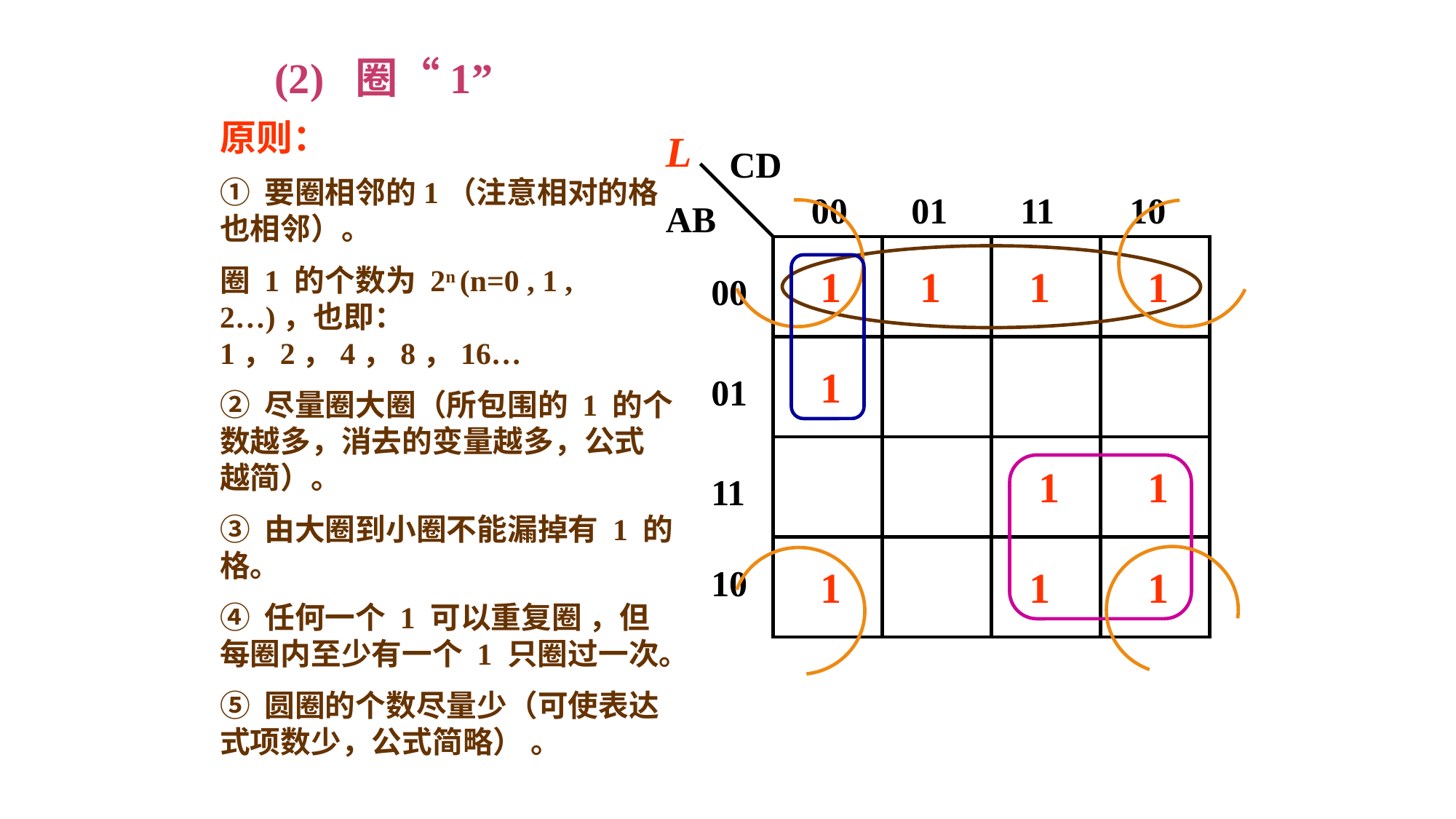

(2)  圈“1”
原则：
① 要圈相邻的1（注意相对的格也相邻）。
圈 1 的个数为 2n (n=0 , 1 , 2…)，也即：1，2，4，8，16…
② 尽量圈大圈（所包围的 1 的个数越多，消去的变量越多，公式越简）。
③ 由大圈到小圈不能漏掉有 1 的格。
④ 任何一个 1 可以重复圈 ，但每圈内至少有一个 1 只圈过一次。
⑤ 圆圈的个数尽量少（可使表达式项数少，公式简略） 。
L
CD

00
01
11
10
AB
00
01
11
10
1
1
1
1
1
1
1
1
1
1